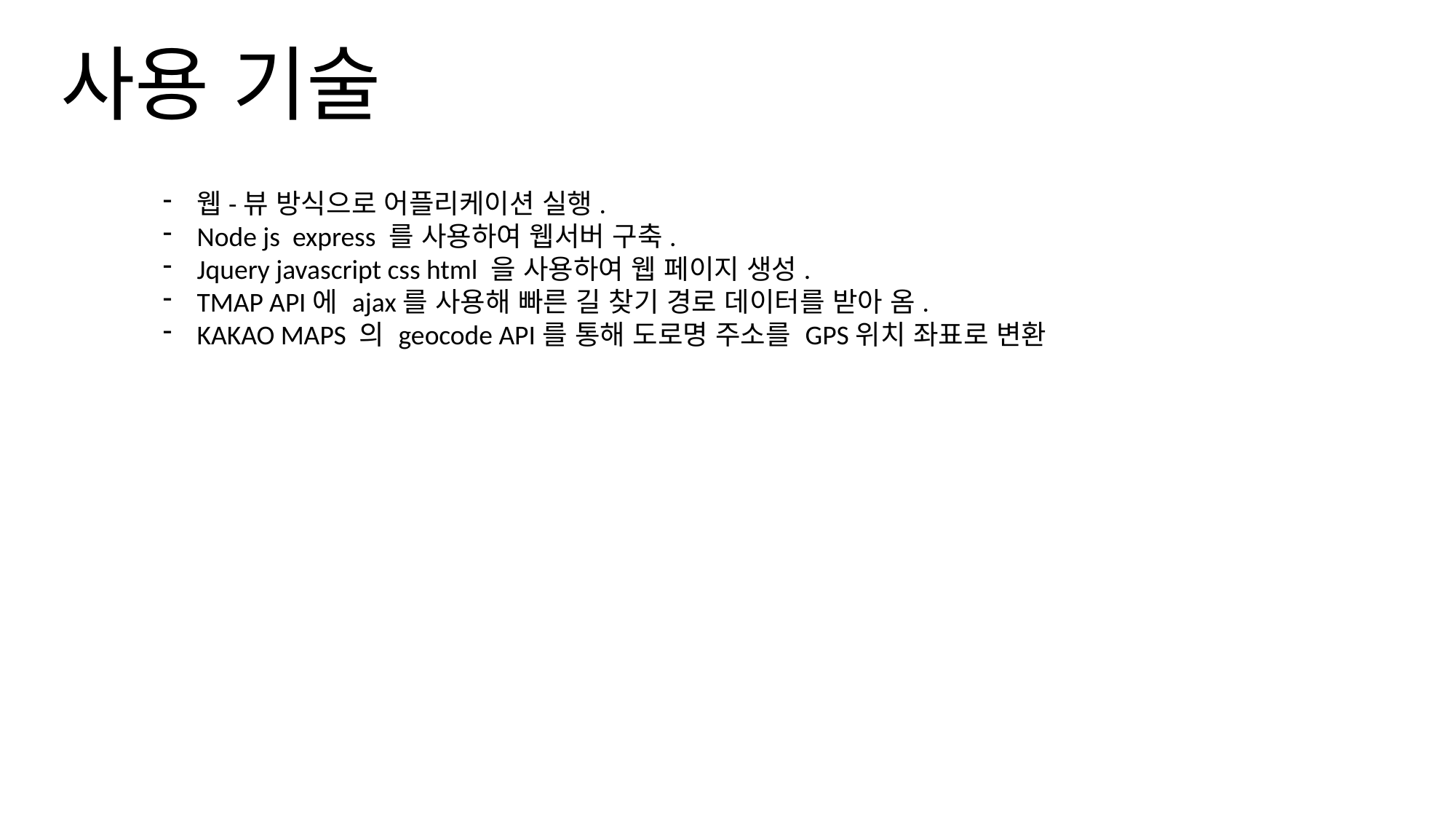

# 사용 기술
웹-뷰 방식으로 어플리케이션 실행.
Node js  express 를 사용하여 웹서버 구축.
Jquery javascript css html 을 사용하여 웹 페이지 생성.
TMAP API에 ajax를 사용해 빠른 길 찾기 경로 데이터를 받아 옴.
KAKAO MAPS 의 geocode API를 통해 도로명 주소를 GPS위치 좌표로 변환